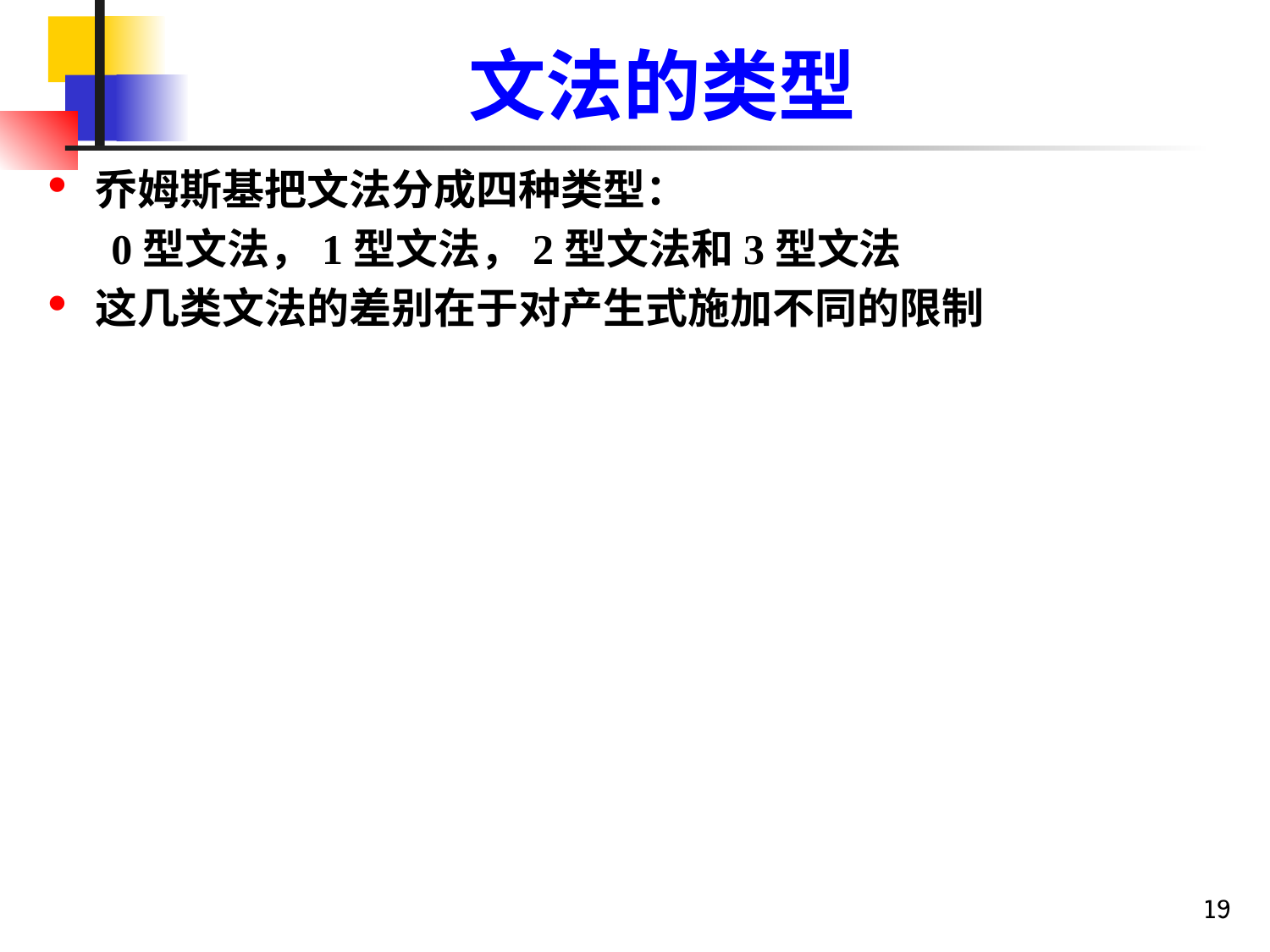

# 文法的类型
乔姆斯基把文法分成四种类型：
0型文法，1型文法，2型文法和3型文法
这几类文法的差别在于对产生式施加不同的限制

19